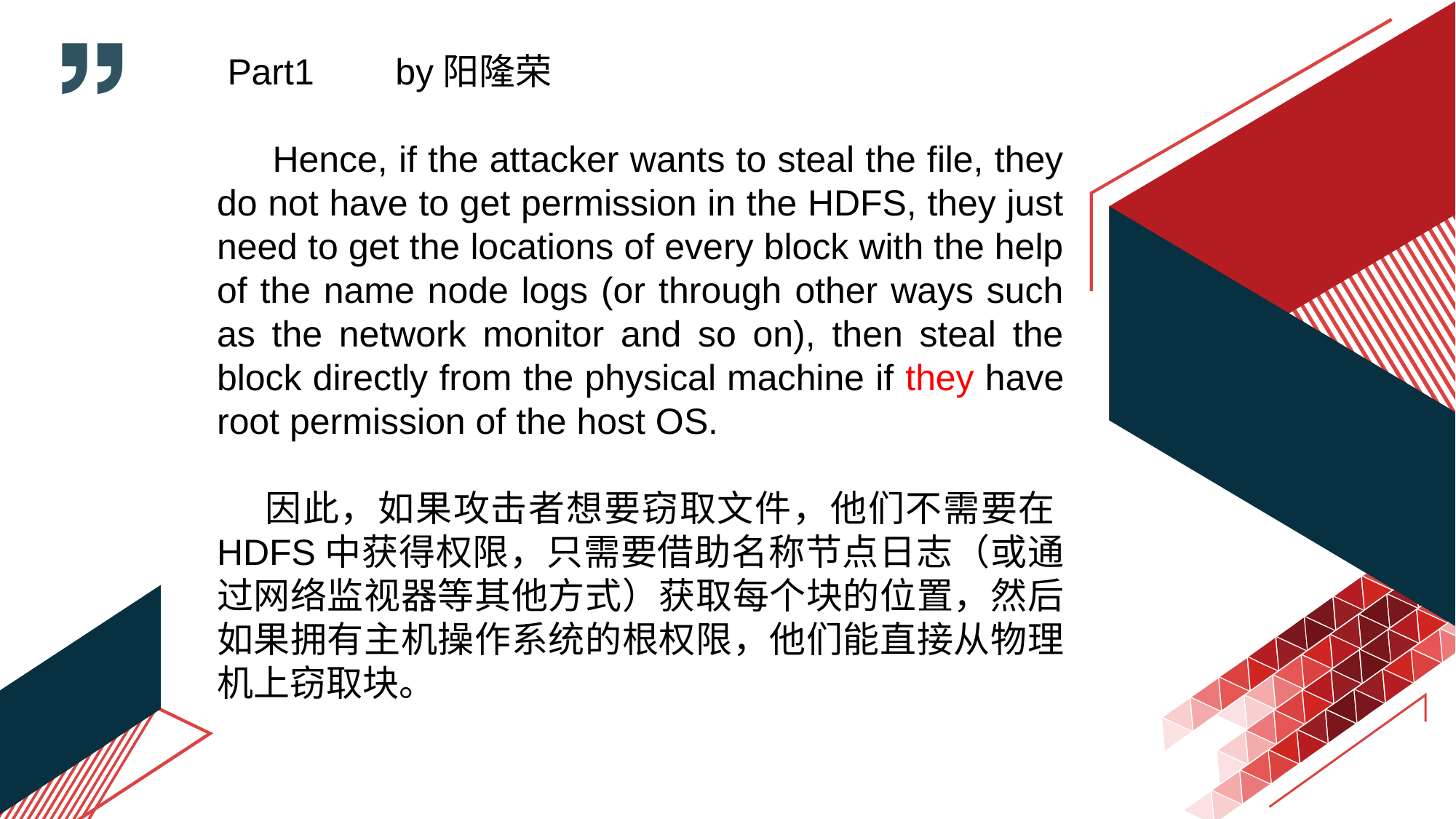

Part1        by阳隆荣

     Hence, if the attacker wants to steal the file, they do not have to get permission in the HDFS, they just need to get the locations of every block with the help of the name node logs (or through other ways such as the network monitor and so on), then steal the block directly from the physical machine if they have root permission of the host OS.

    因此，如果攻击者想要窃取文件，他们不需要在HDFS中获得权限，只需要借助名称节点日志（或通过网络监视器等其他方式）获取每个块的位置，然后如果拥有主机操作系统的根权限，他们能直接从物理机上窃取块。